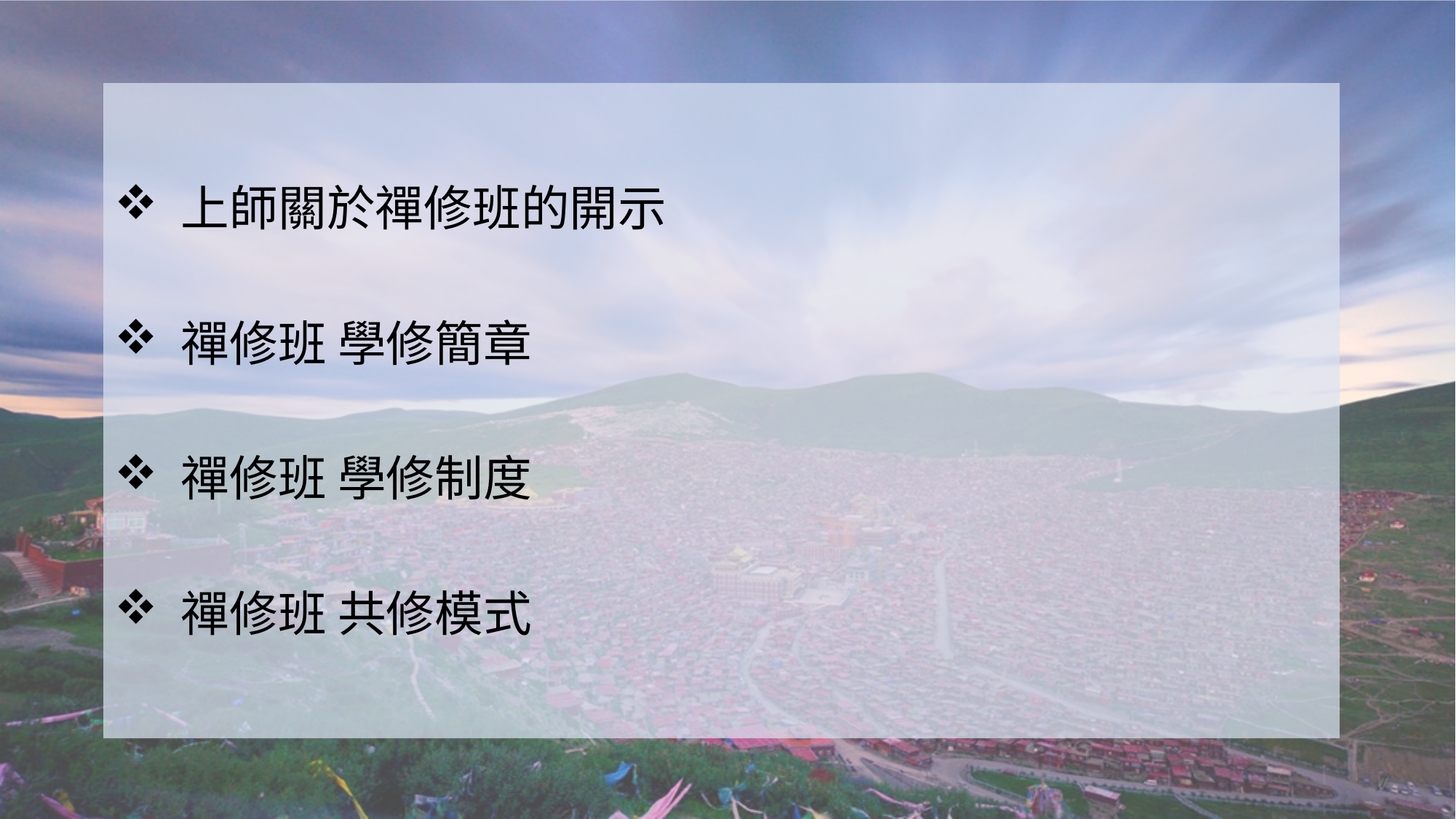

上師關於禪修班的開示

 禪修班 學修簡章

 禪修班 學修制度

 禪修班 共修模式